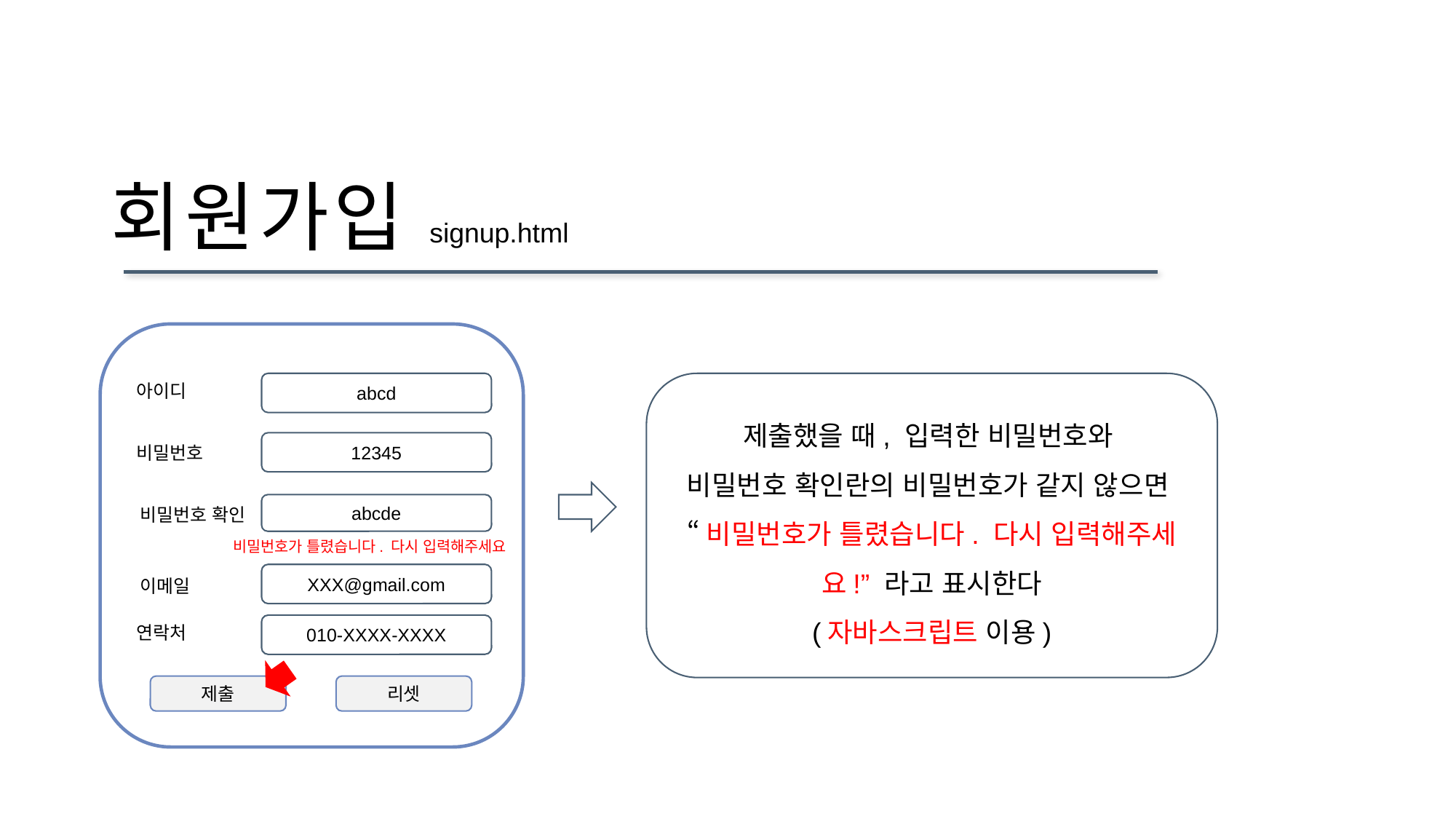

회원가입
signup.html

abcd
제출했을 때, 입력한 비밀번호와
비밀번호 확인란의 비밀번호가 같지 않으면
“비밀번호가 틀렸습니다. 다시 입력해주세요!” 라고 표시한다
(자바스크립트 이용)
아이디
12345
비밀번호

abcde
비밀번호 확인
비밀번호가 틀렸습니다. 다시 입력해주세요
XXX@gmail.com
이메일
010-XXXX-XXXX
연락처

제출
리셋